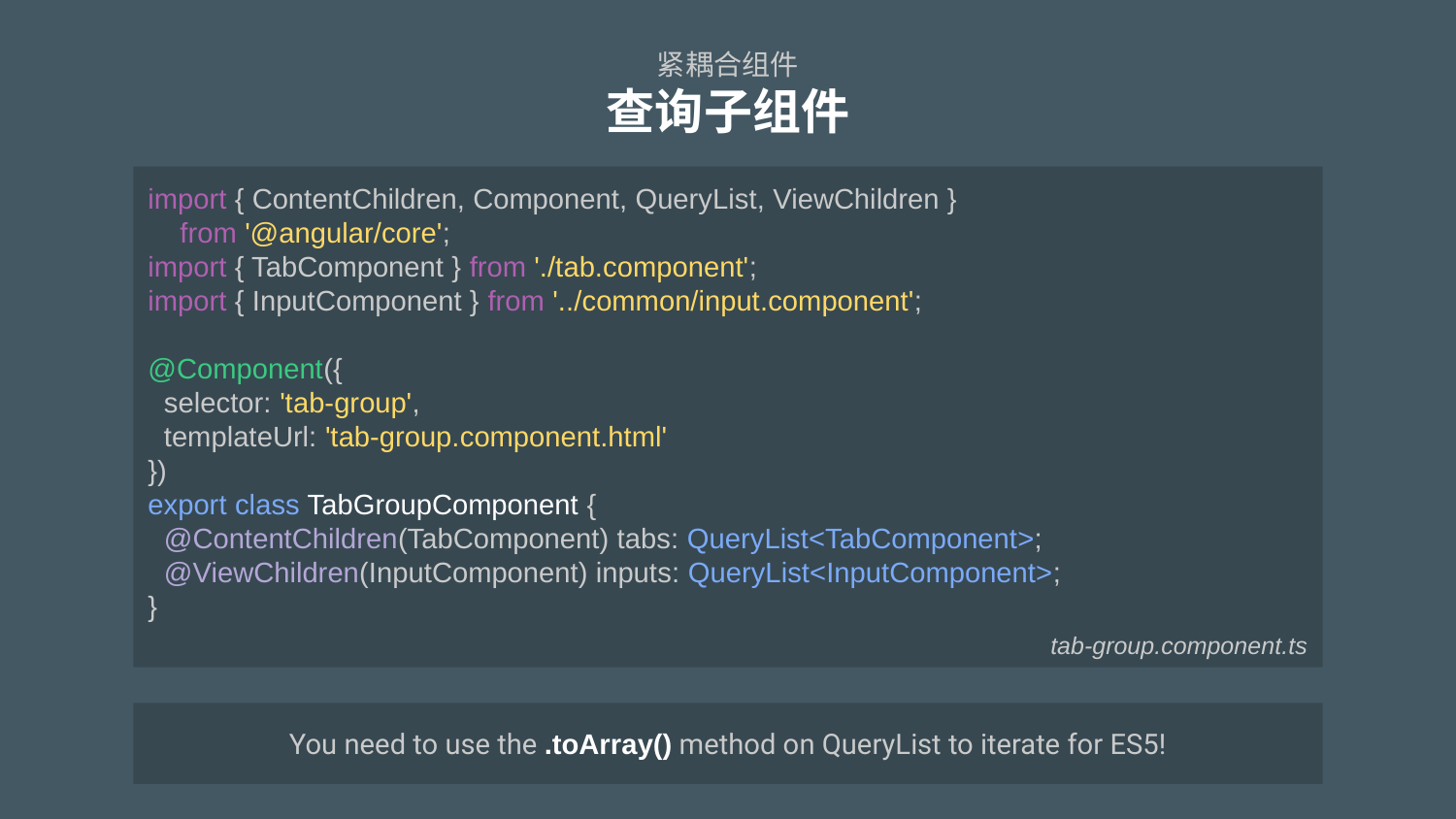

# 紧耦合组件
查询子组件
import { ContentChildren, Component, QueryList, ViewChildren }
    from '@angular/core';
import { TabComponent } from './tab.component';
import { InputComponent } from '../common/input.component';
@Component({
  selector: 'tab-group',
  templateUrl: 'tab-group.component.html'
})
export class TabGroupComponent {
  @ContentChildren(TabComponent) tabs: QueryList<TabComponent>;
  @ViewChildren(InputComponent) inputs: QueryList<InputComponent>;
}
tab-group.component.ts
You need to use the .toArray() method on QueryList to iterate for ES5!